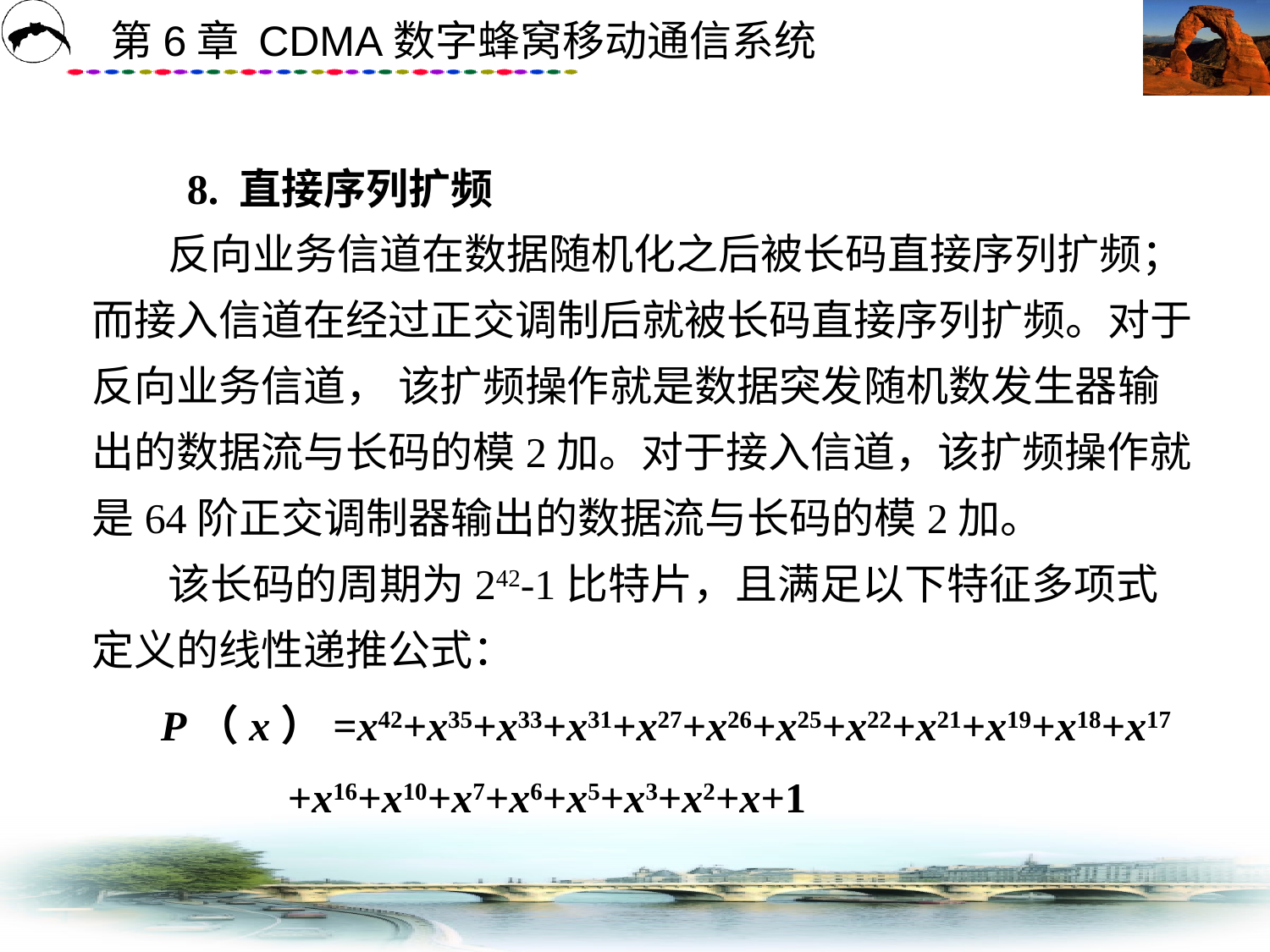

# 8. 直接序列扩频　 反向业务信道在数据随机化之后被长码直接序列扩频； 而接入信道在经过正交调制后就被长码直接序列扩频。对于反向业务信道， 该扩频操作就是数据突发随机数发生器输出的数据流与长码的模2加。对于接入信道，该扩频操作就是64阶正交调制器输出的数据流与长码的模2加。 　 该长码的周期为242-1比特片，且满足以下特征多项式定义的线性递推公式：
P（x）=x42+x35+x33+x31+x27+x26+x25+x22+x21+x19+x18+x17
            +x16+x10+x7+x6+x5+x3+x2+x+1